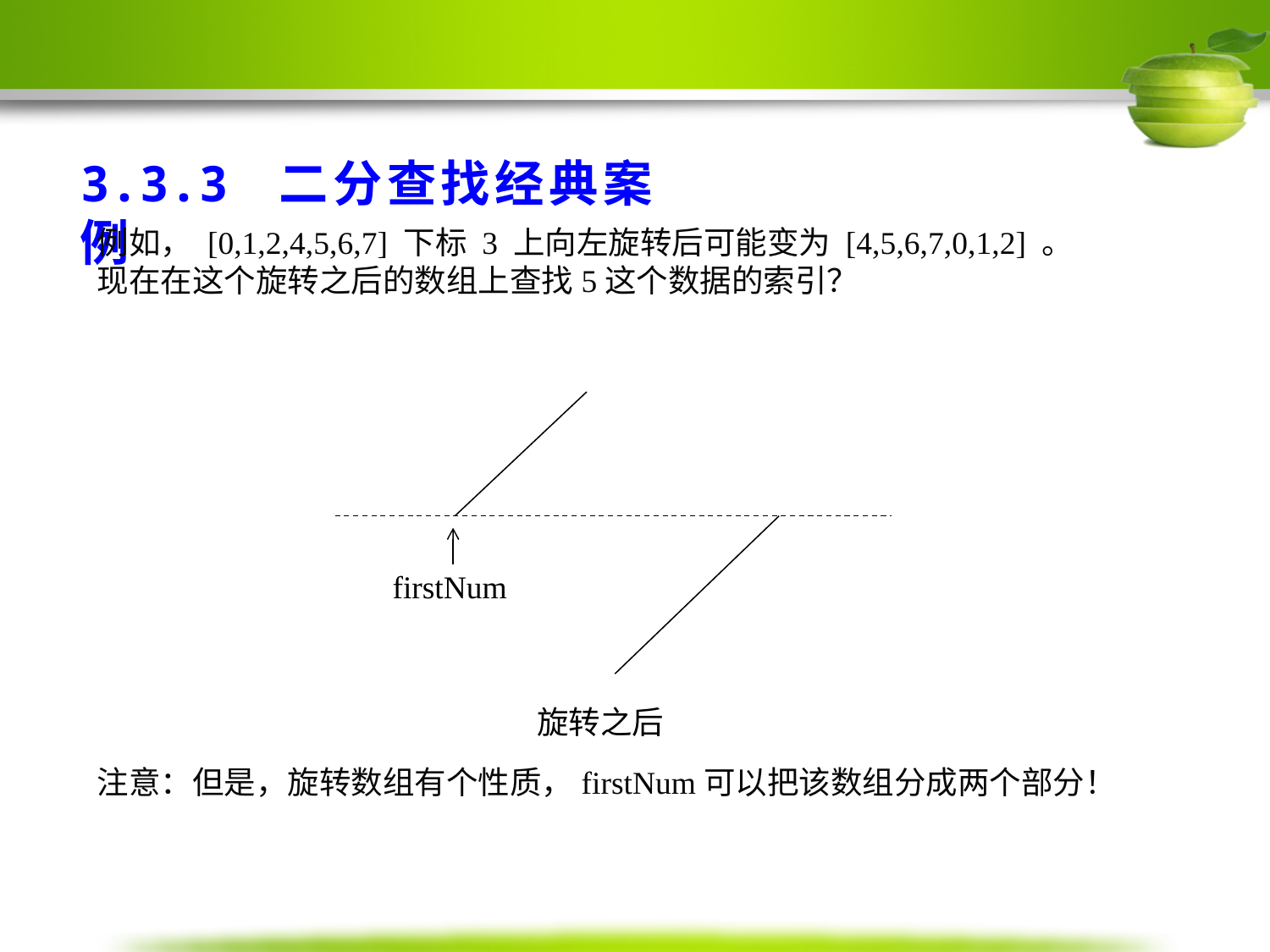

3.3.3 二分查找经典案例
例如， [0,1,2,4,5,6,7] 下标 3 上向左旋转后可能变为 [4,5,6,7,0,1,2] 。
现在在这个旋转之后的数组上查找5这个数据的索引？
firstNum
旋转之后
注意：但是，旋转数组有个性质，firstNum可以把该数组分成两个部分！